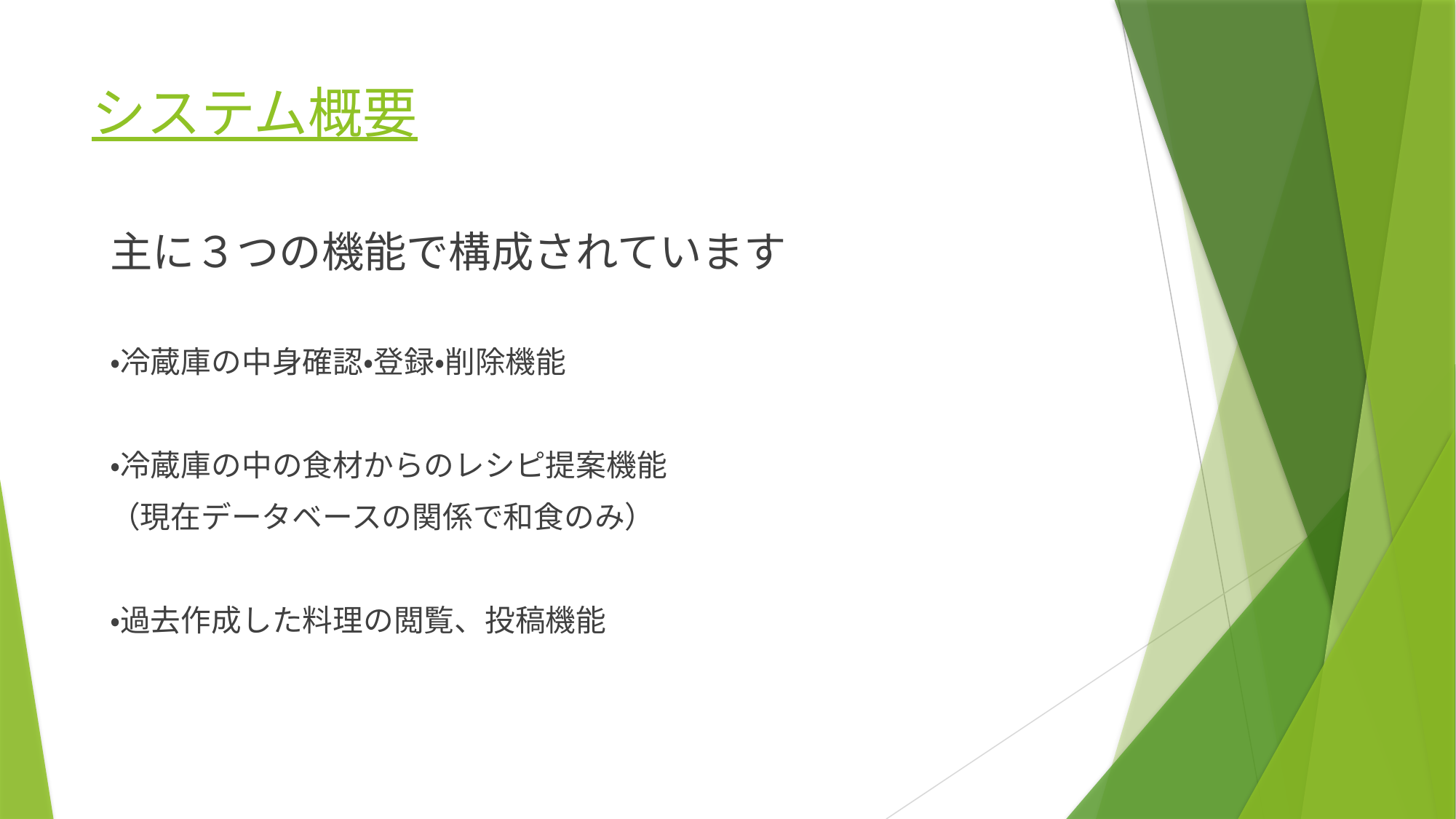

# システム概要
主に３つの機能で構成されています

・冷蔵庫の中身確認・登録・削除機能

・冷蔵庫の中の食材からのレシピ提案機能
（現在データベースの関係で和食のみ）

・過去作成した料理の閲覧、投稿機能